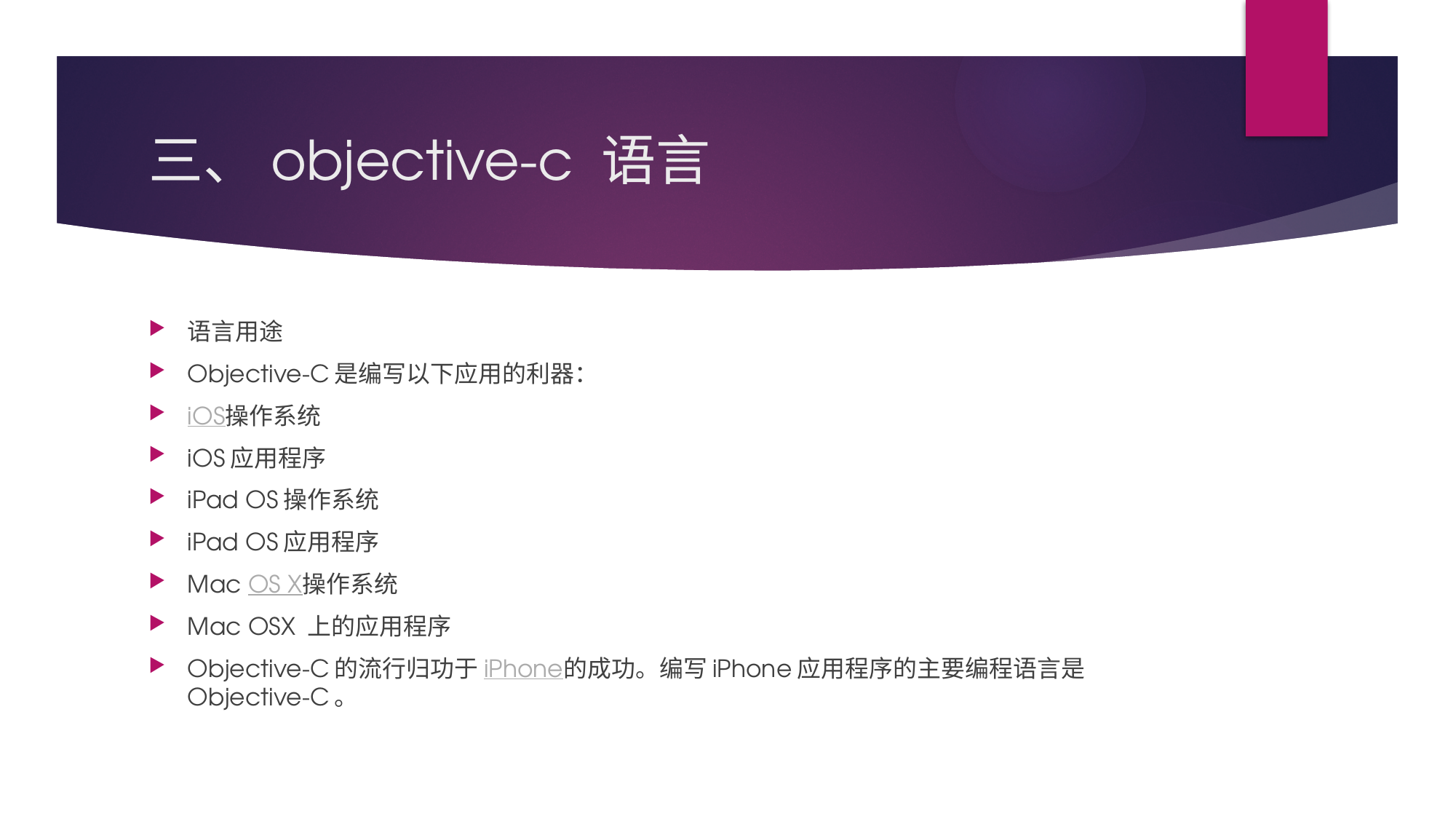

# 三、objective-c 语言
语言用途
Objective-C是编写以下应用的利器：
iOS操作系统
iOS应用程序
iPad OS操作系统
iPad OS应用程序
Mac OS X操作系统
Mac OSX 上的应用程序
Objective-C的流行归功于iPhone的成功。编写iPhone应用程序的主要编程语言是Objective-C。